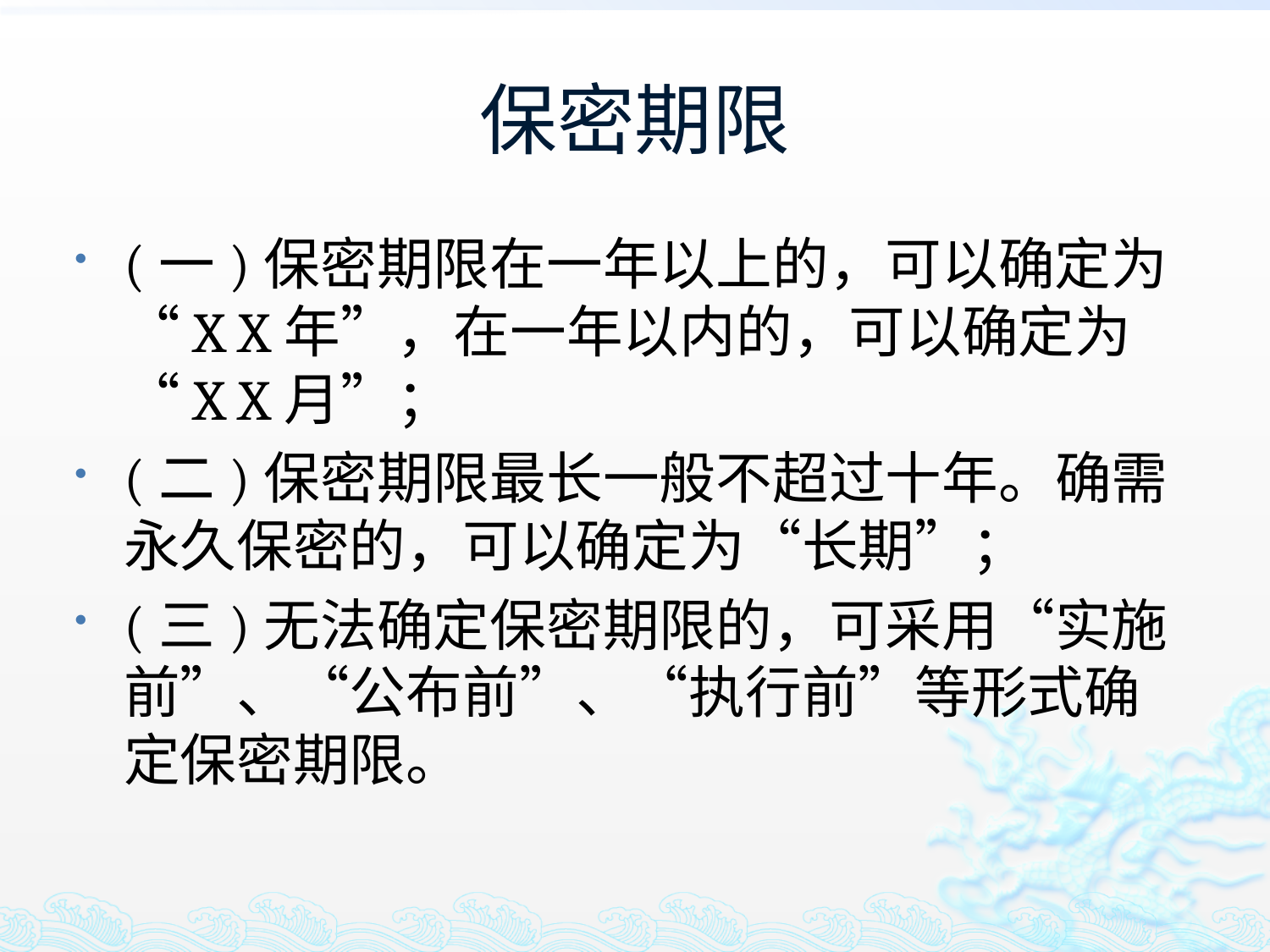

# 保密期限
(一)保密期限在一年以上的，可以确定为“X X年”，在一年以内的，可以确定为“X X月”；
(二)保密期限最长一般不超过十年。确需永久保密的，可以确定为“长期”；
(三)无法确定保密期限的，可采用“实施前”、“公布前”、“执行前”等形式确定保密期限。